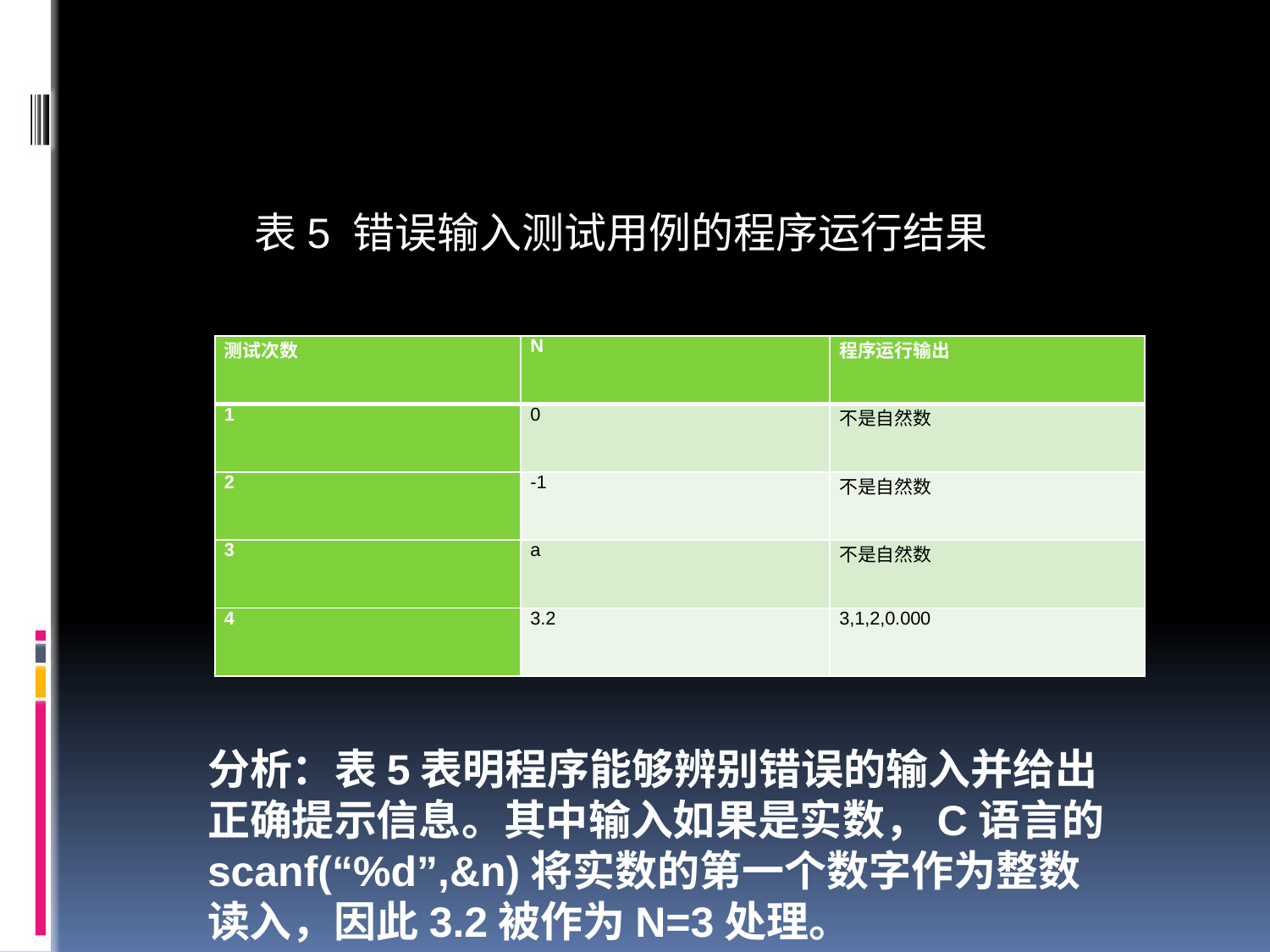

#
表5 错误输入测试用例的程序运行结果
| 测试次数 | N | 程序运行输出 |
| --- | --- | --- |
| 1 | 0 | 不是自然数 |
| 2 | -1 | 不是自然数 |
| 3 | a | 不是自然数 |
| 4 | 3.2 | 3,1,2,0.000 |
分析：表5表明程序能够辨别错误的输入并给出正确提示信息。其中输入如果是实数，C语言的scanf(“%d”,&n)将实数的第一个数字作为整数读入，因此3.2被作为N=3处理。